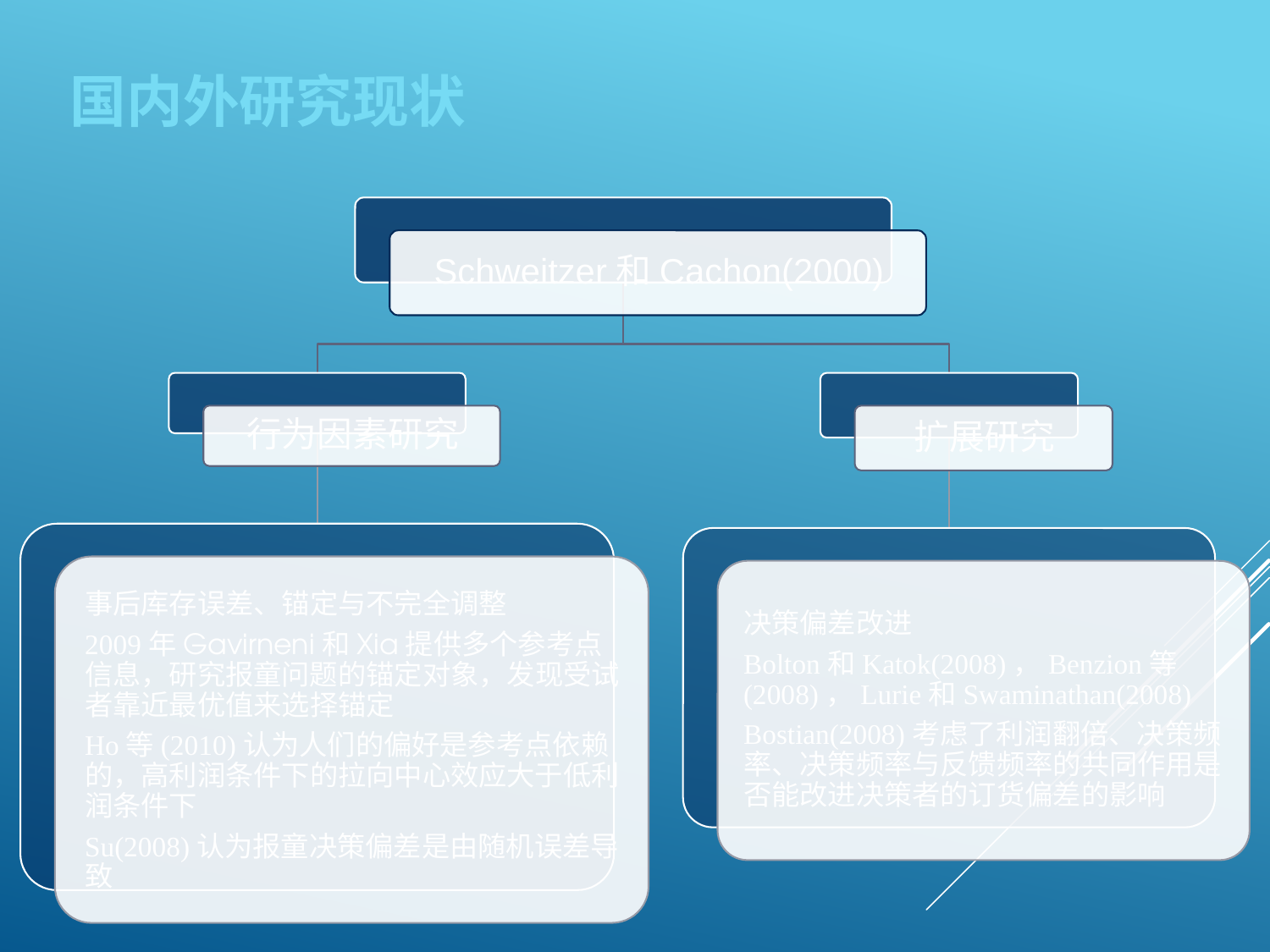

国内外研究现状
Schweitzer和Cachon(2000)
行为因素研究

事后库存误差、锚定与不完全调整
2009年Gavirneni和Xia提供多个参考点信息，研究报童问题的锚定对象，发现受试者靠近最优值来选择锚定
Ho等(2010)认为人们的偏好是参考点依赖的，高利润条件下的拉向中心效应大于低利润条件下
Su(2008)认为报童决策偏差是由随机误差导致

扩展研究
决策偏差改进
Bolton和Katok(2008)，Benzion等(2008)，Lurie和Swaminathan(2008)
Bostian(2008)考虑了利润翻倍、决策频率、决策频率与反馈频率的共同作用是否能改进决策者的订货偏差的影响